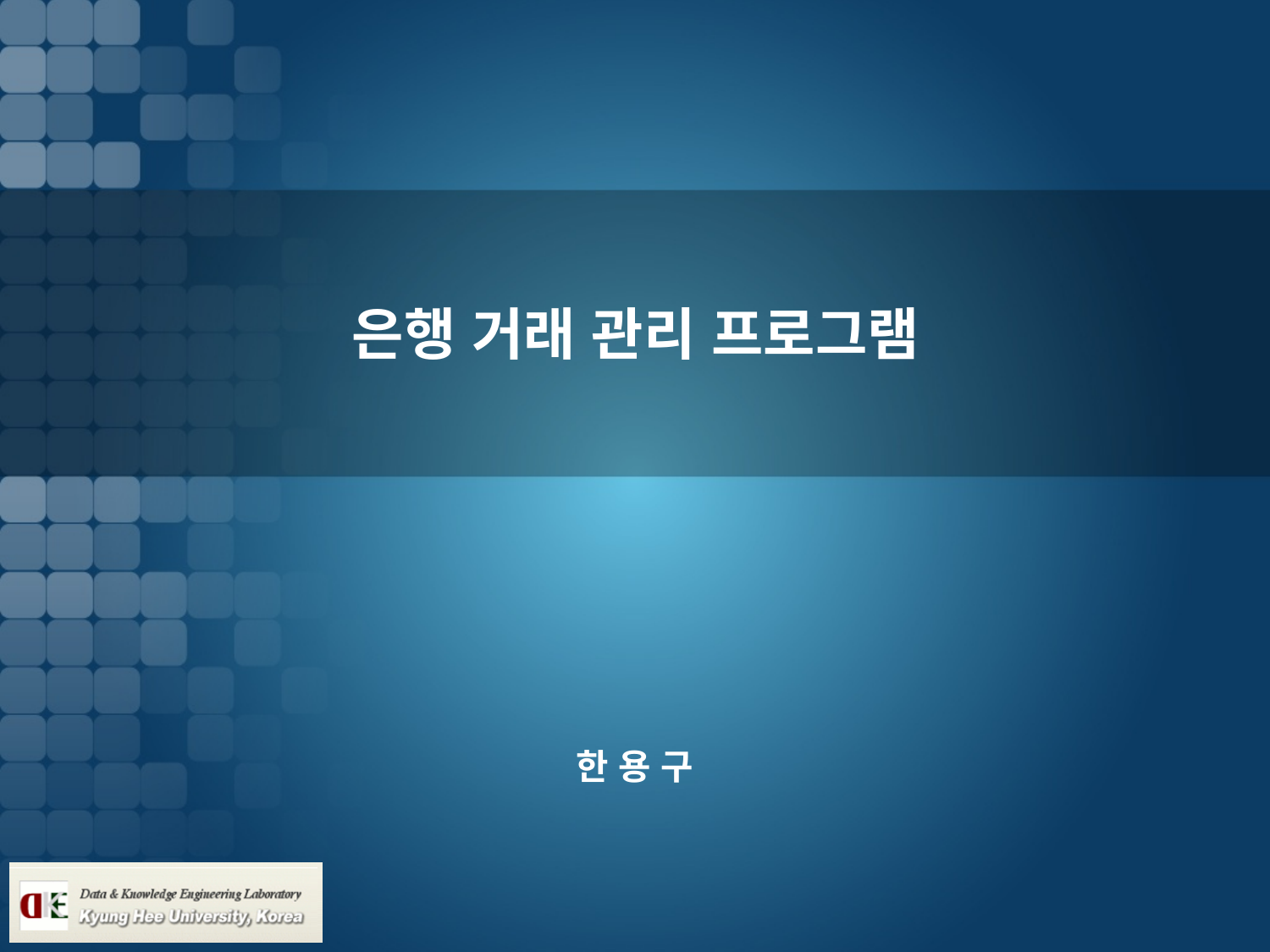

# 은행 거래 관리 프로그램
한 용 구